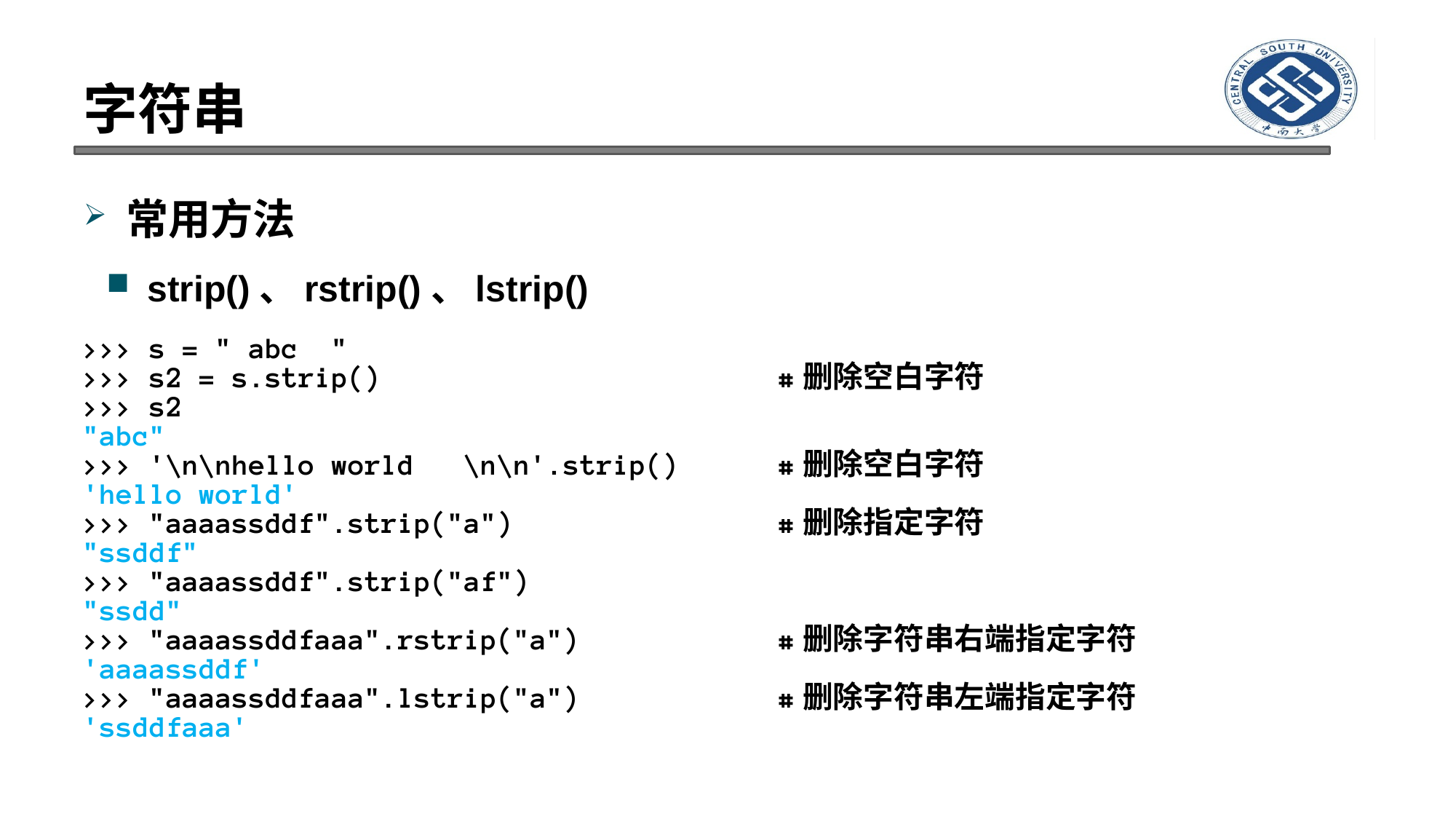

# 字符串
常用方法
strip()、rstrip()、lstrip()

>>> s = " abc  "
>>> s2 = s.strip()                        #删除空白字符
>>> s2
"abc"
>>> '\n\nhello world   \n\n'.strip()      #删除空白字符
'hello world'
>>> "aaaassddf".strip("a")                #删除指定字符
"ssddf"
>>> "aaaassddf".strip("af")
"ssdd"
>>> "aaaassddfaaa".rstrip("a")            #删除字符串右端指定字符
'aaaassddf'
>>> "aaaassddfaaa".lstrip("a")            #删除字符串左端指定字符
'ssddfaaa'